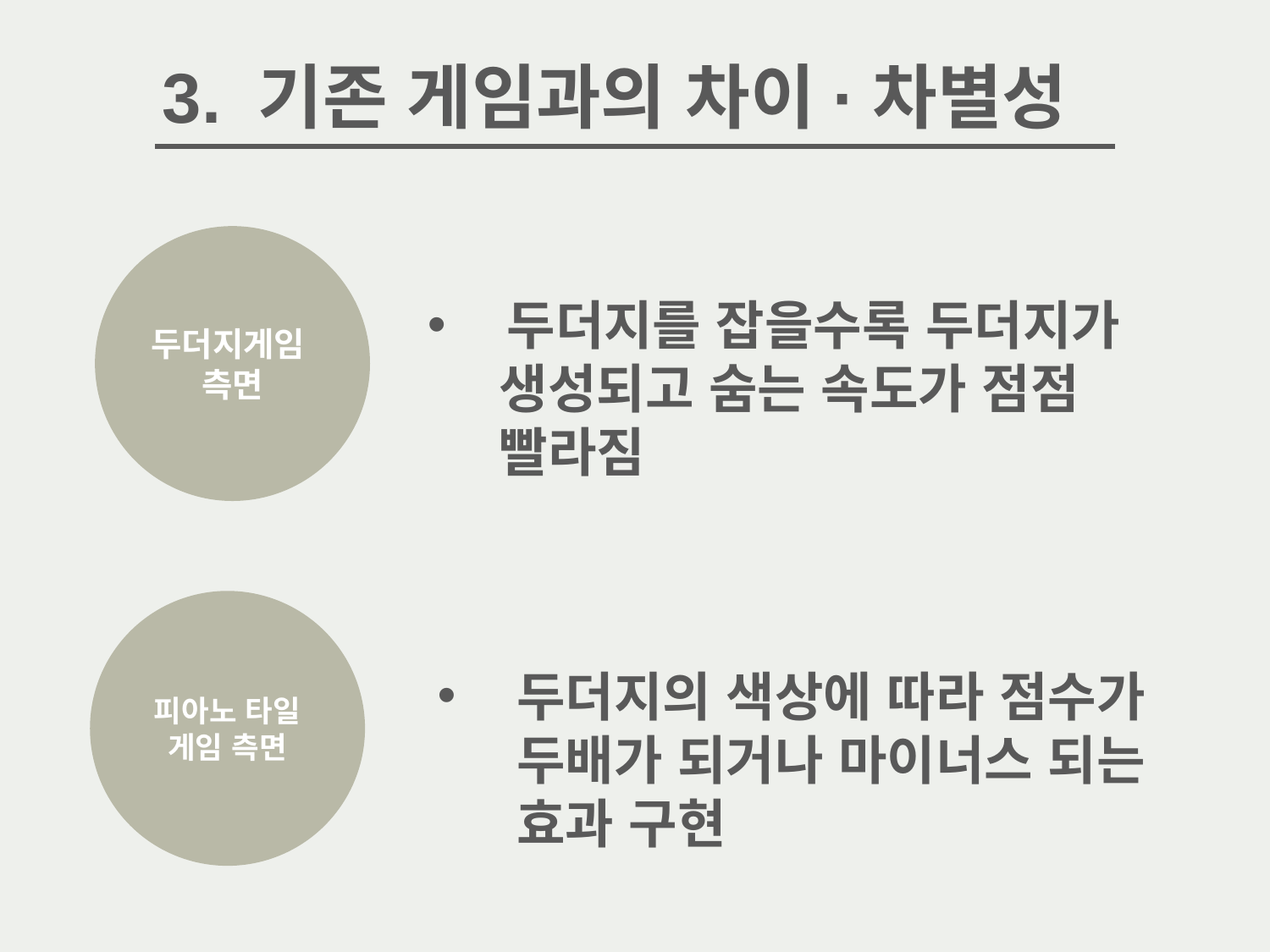

3. 기존 게임과의 차이·차별성
두더지게임
측면
두더지를 잡을수록 두더지가
    생성되고 숨는 속도가 점점
    빨라짐
피아노 타일 게임 측면
두더지의 색상에 따라 점수가 두배가 되거나 마이너스 되는 효과 구현